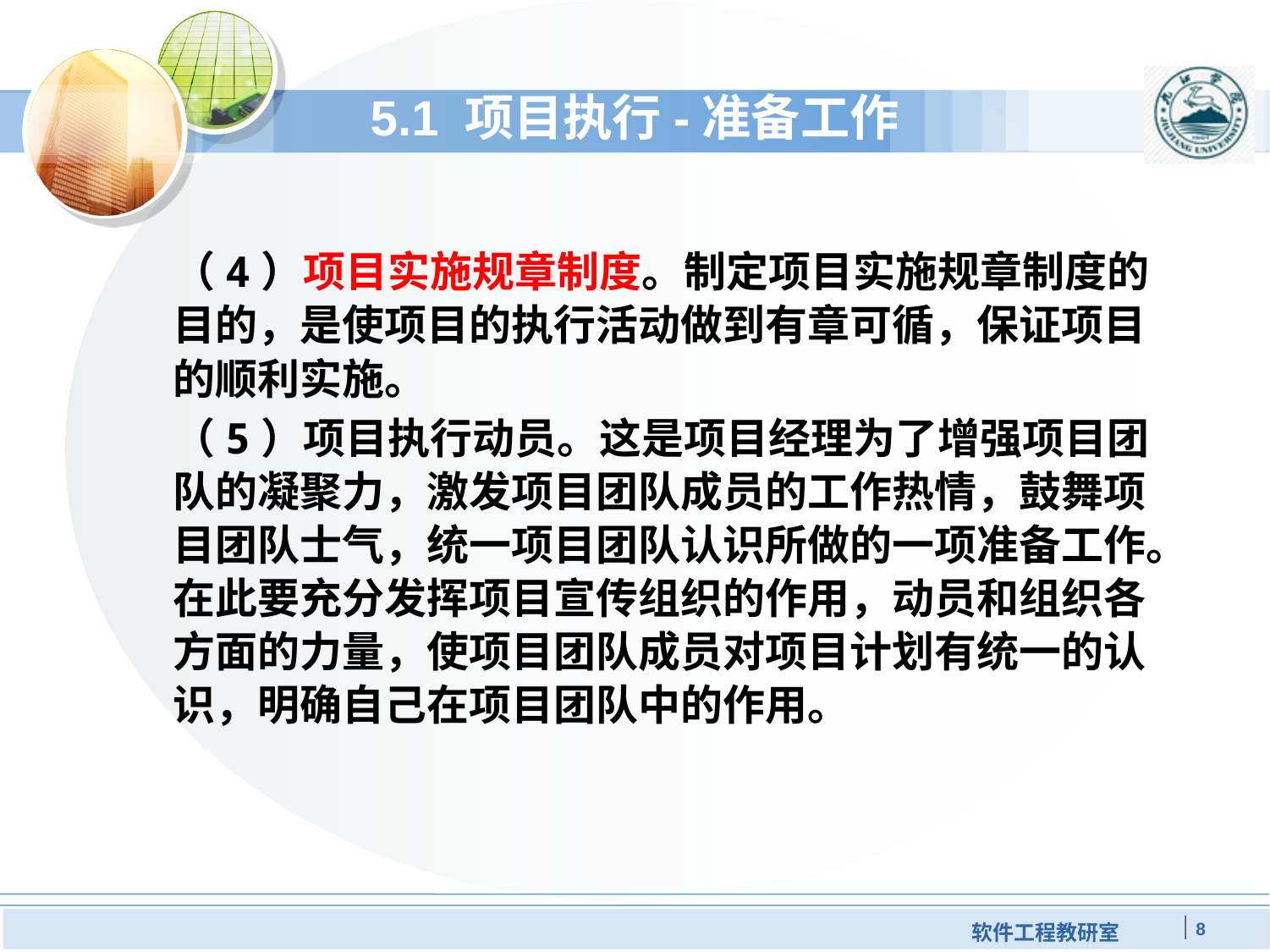

# 5.1 项目执行-准备工作
（4）项目实施规章制度。制定项目实施规章制度的目的，是使项目的执行活动做到有章可循，保证项目的顺利实施。
（5）项目执行动员。这是项目经理为了增强项目团队的凝聚力，激发项目团队成员的工作热情，鼓舞项目团队士气，统一项目团队认识所做的一项准备工作。在此要充分发挥项目宣传组织的作用，动员和组织各方面的力量，使项目团队成员对项目计划有统一的认识，明确自己在项目团队中的作用。